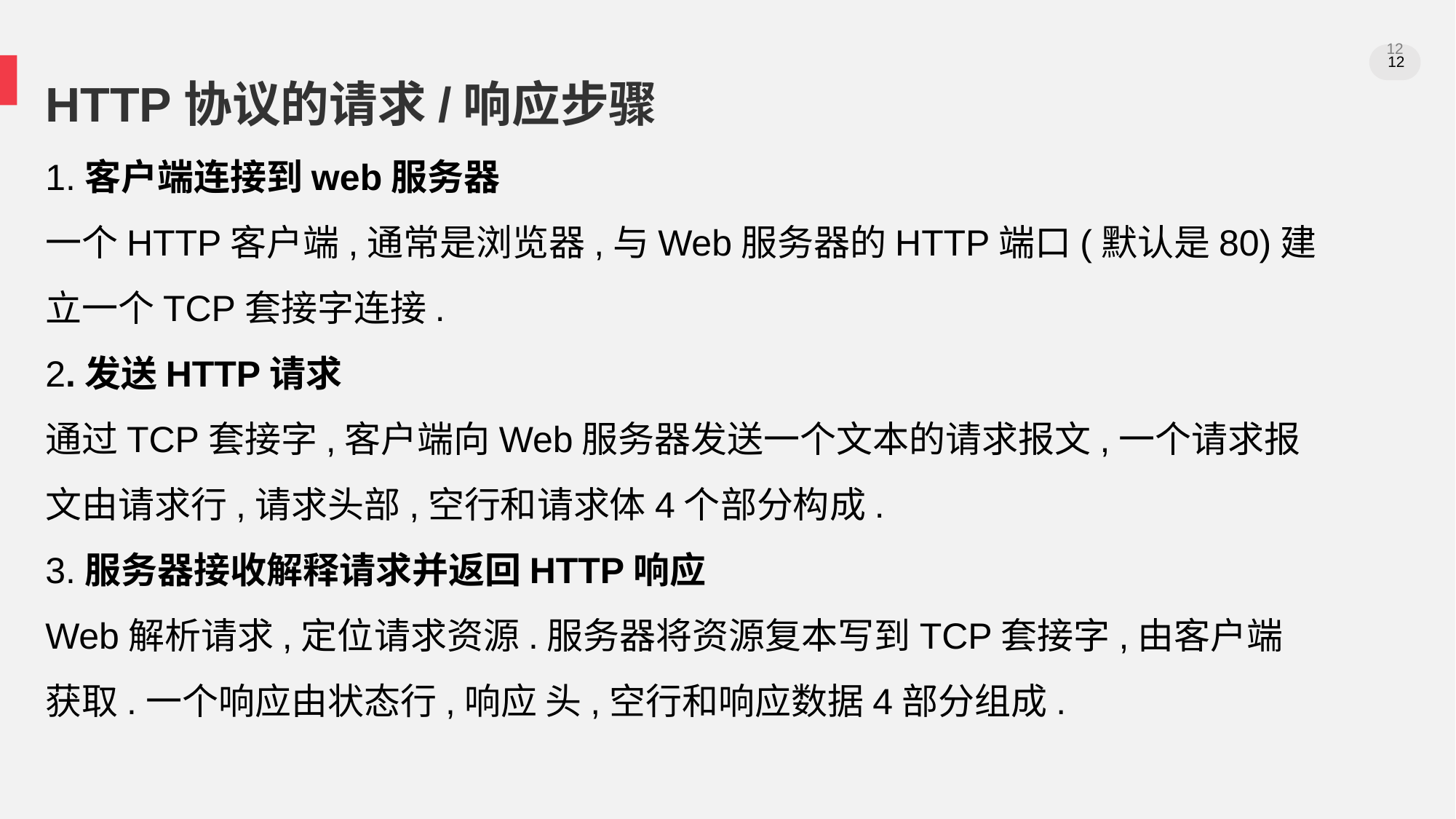

。

HTTP协议的请求/响应步骤
1.客户端连接到web服务器
一个HTTP客户端,通常是浏览器,与Web服务器的HTTP端口(默认是80)建立一个TCP套接字连接.
2.发送HTTP请求
通过TCP套接字,客户端向Web服务器发送一个文本的请求报文,一个请求报文由请求行,请求头部,空行和请求体4个部分构成.
3.服务器接收解释请求并返回HTTP响应
Web解析请求,定位请求资源.服务器将资源复本写到TCP套接字,由客户端获取.一个响应由状态行,响应 头,空行和响应数据4部分组成.
12

12